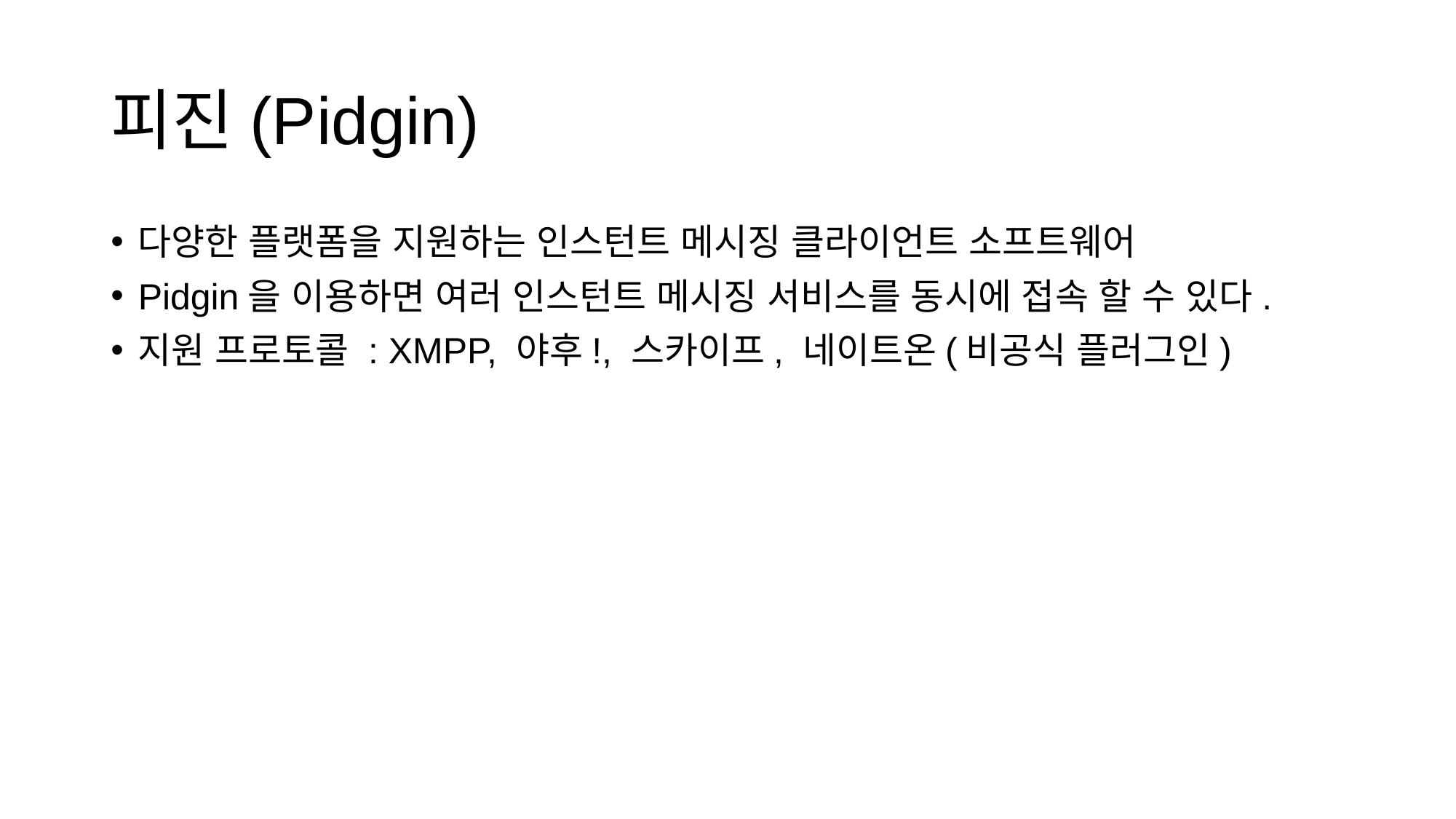

# 피진(Pidgin)
다양한 플랫폼을 지원하는 인스턴트 메시징 클라이언트 소프트웨어
Pidgin을 이용하면 여러 인스턴트 메시징 서비스를 동시에 접속 할 수 있다.
지원 프로토콜 : XMPP, 야후!, 스카이프, 네이트온(비공식 플러그인)